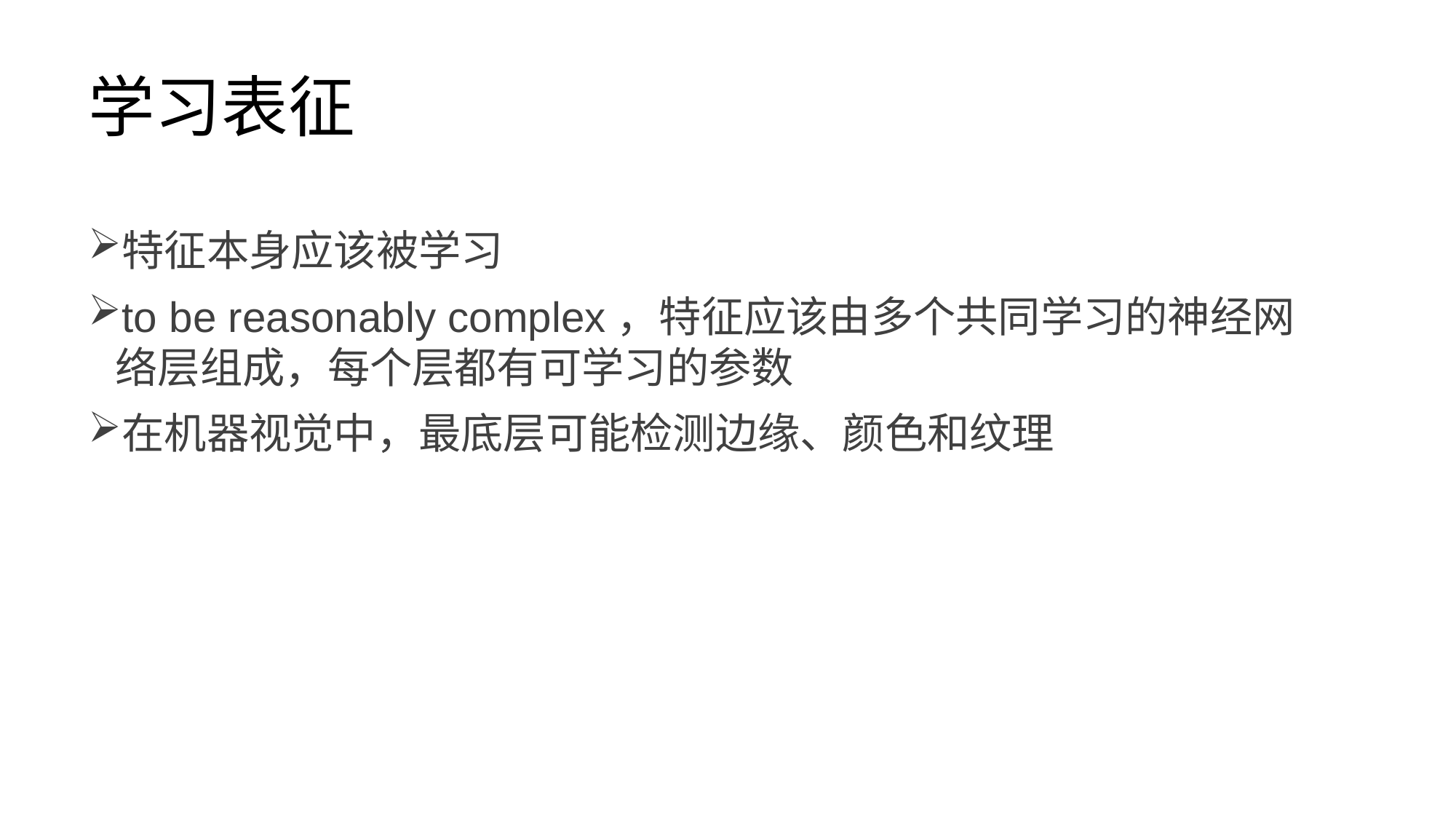

# 学习表征
特征本身应该被学习
to be reasonably complex，特征应该由多个共同学习的神经网络层组成，每个层都有可学习的参数
在机器视觉中，最底层可能检测边缘、颜色和纹理